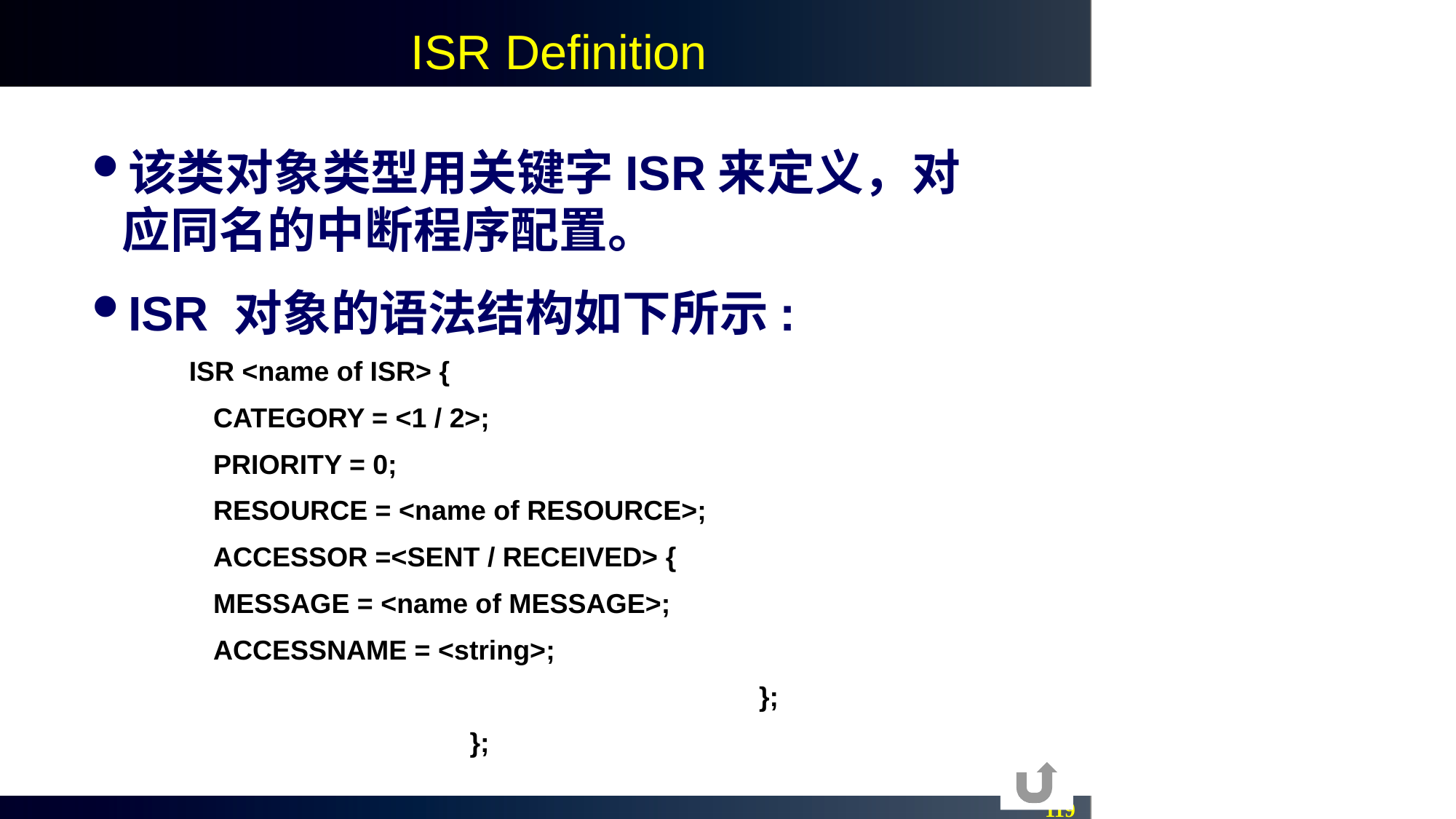

ISR Definition
该类对象类型用关键字ISR来定义，对应同名的中断程序配置。
ISR 对象的语法结构如下所示:
ISR <name of ISR> {
	CATEGORY = <1 / 2>;
	PRIORITY = 0;
	RESOURCE = <name of RESOURCE>;
	ACCESSOR =<SENT / RECEIVED> {
	MESSAGE = <name of MESSAGE>;
	ACCESSNAME = <string>;
					       	};
			     };